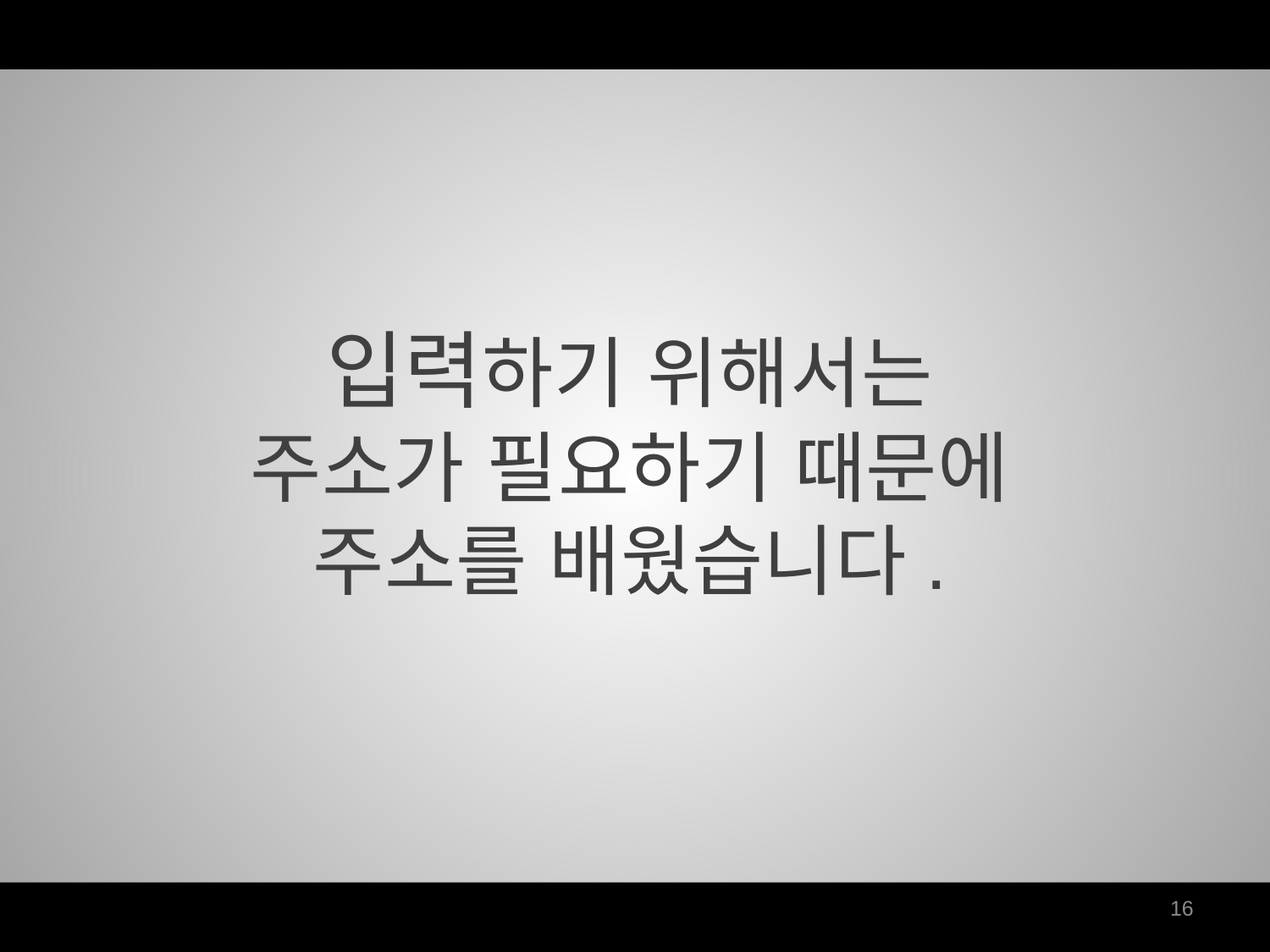

입력하기 위해서는
주소가 필요하기 때문에
주소를 배웠습니다.
16